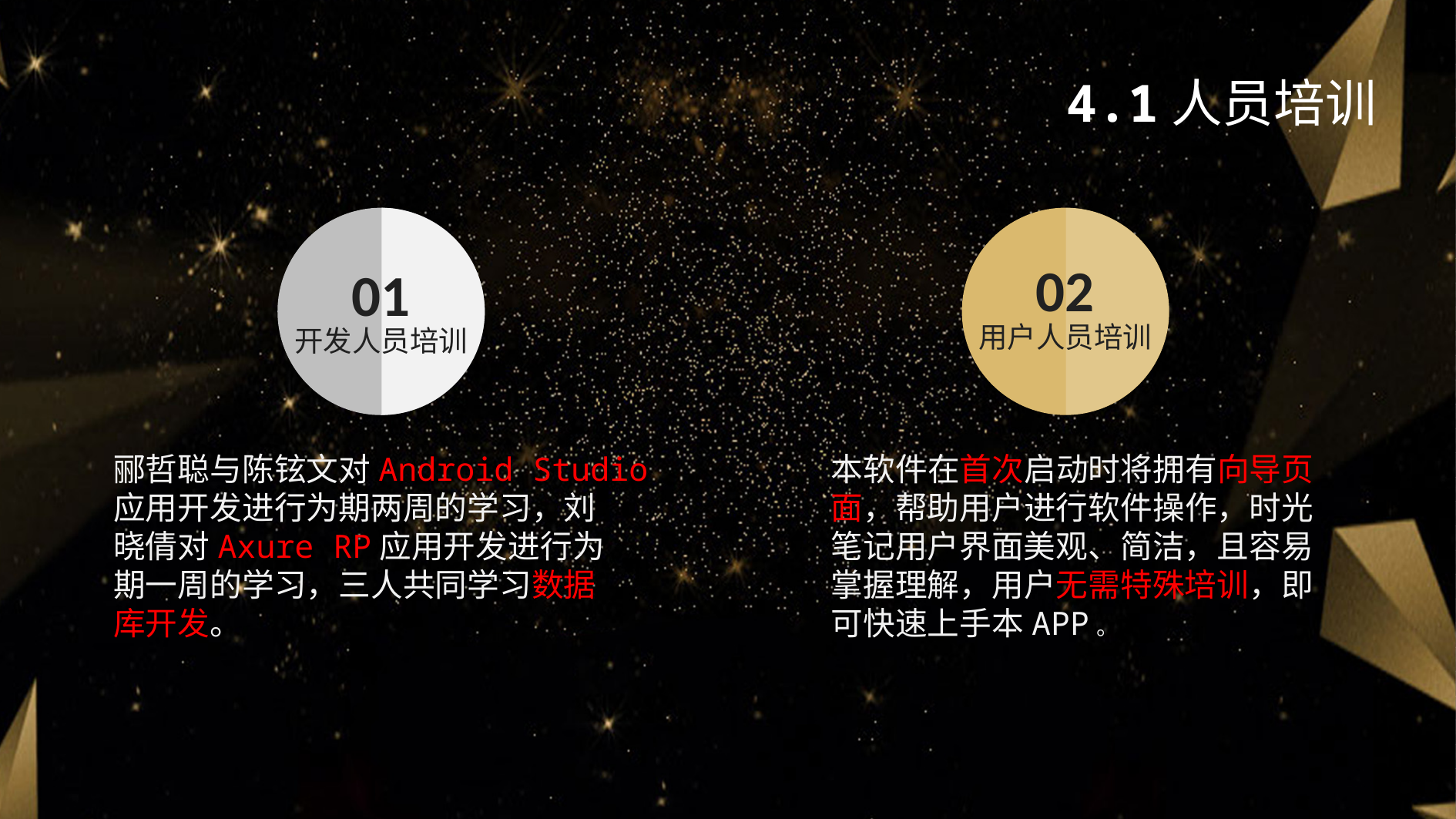

4.1人员培训

02
01
用户人员培训
开发人员培训
郦哲聪与陈铉文对Android Studio
应用开发进行为期两周的学习，刘
晓倩对Axure RP应用开发进行为
期一周的学习，三人共同学习数据
库开发。
本软件在首次启动时将拥有向导页
面，帮助用户进行软件操作，时光
笔记用户界面美观、简洁，且容易
掌握理解，用户无需特殊培训，即
可快速上手本APP。